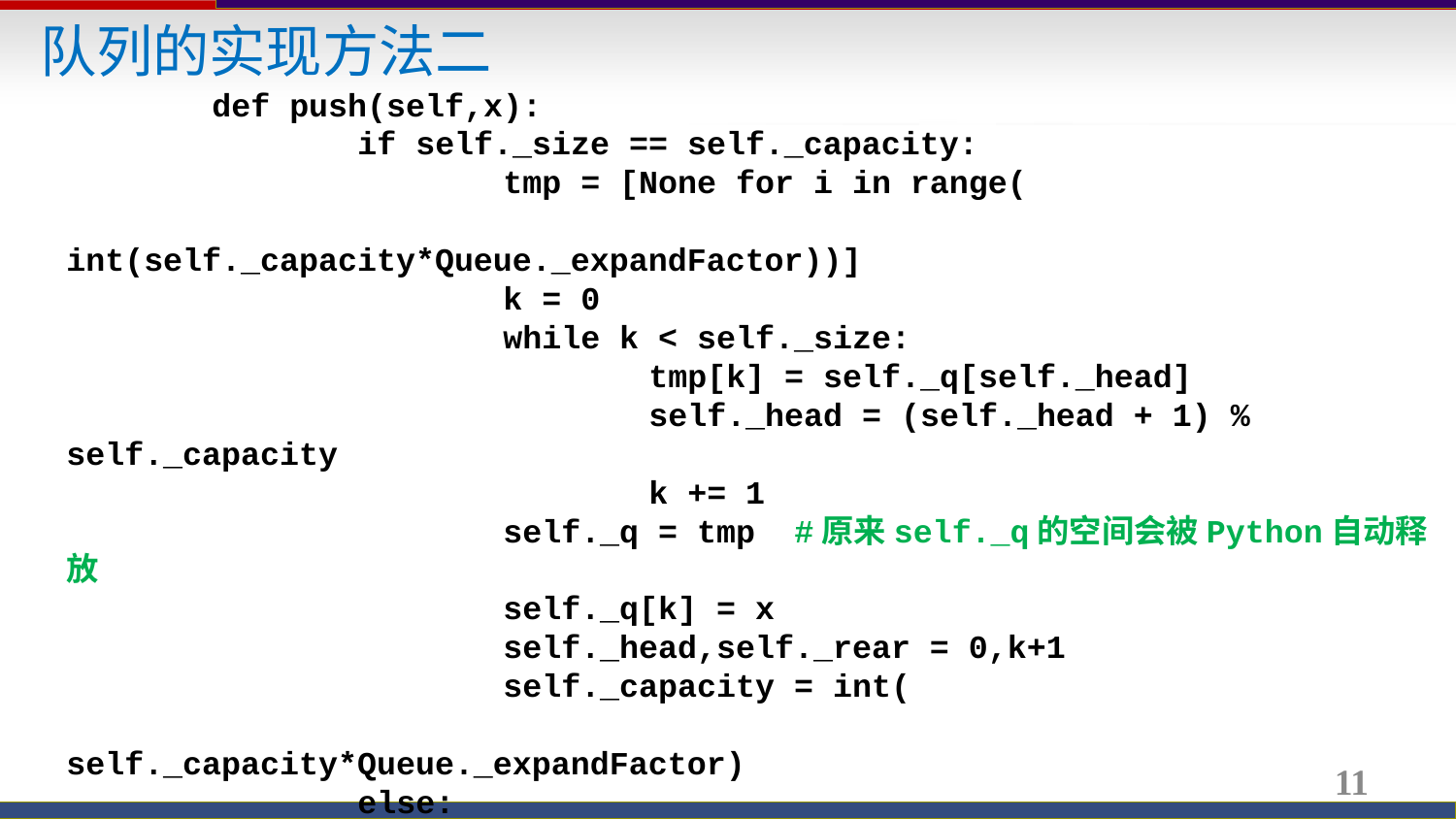

队列的实现方法二
	def push(self,x):
		if self._size == self._capacity:
			tmp = [None for i in range(
					int(self._capacity*Queue._expandFactor))]
			k = 0
			while k < self._size:
				tmp[k] = self._q[self._head]
				self._head = (self._head + 1) % self._capacity
				k += 1
			self._q = tmp  #原来self._q的空间会被Python自动释放
			self._q[k] = x
			self._head,self._rear = 0,k+1
			self._capacity = int(
					self._capacity*Queue._expandFactor)
		else:
			self._q[self._rear] = x
			self._rear = (self._rear + 1) % self._capacity
		self._size += 1